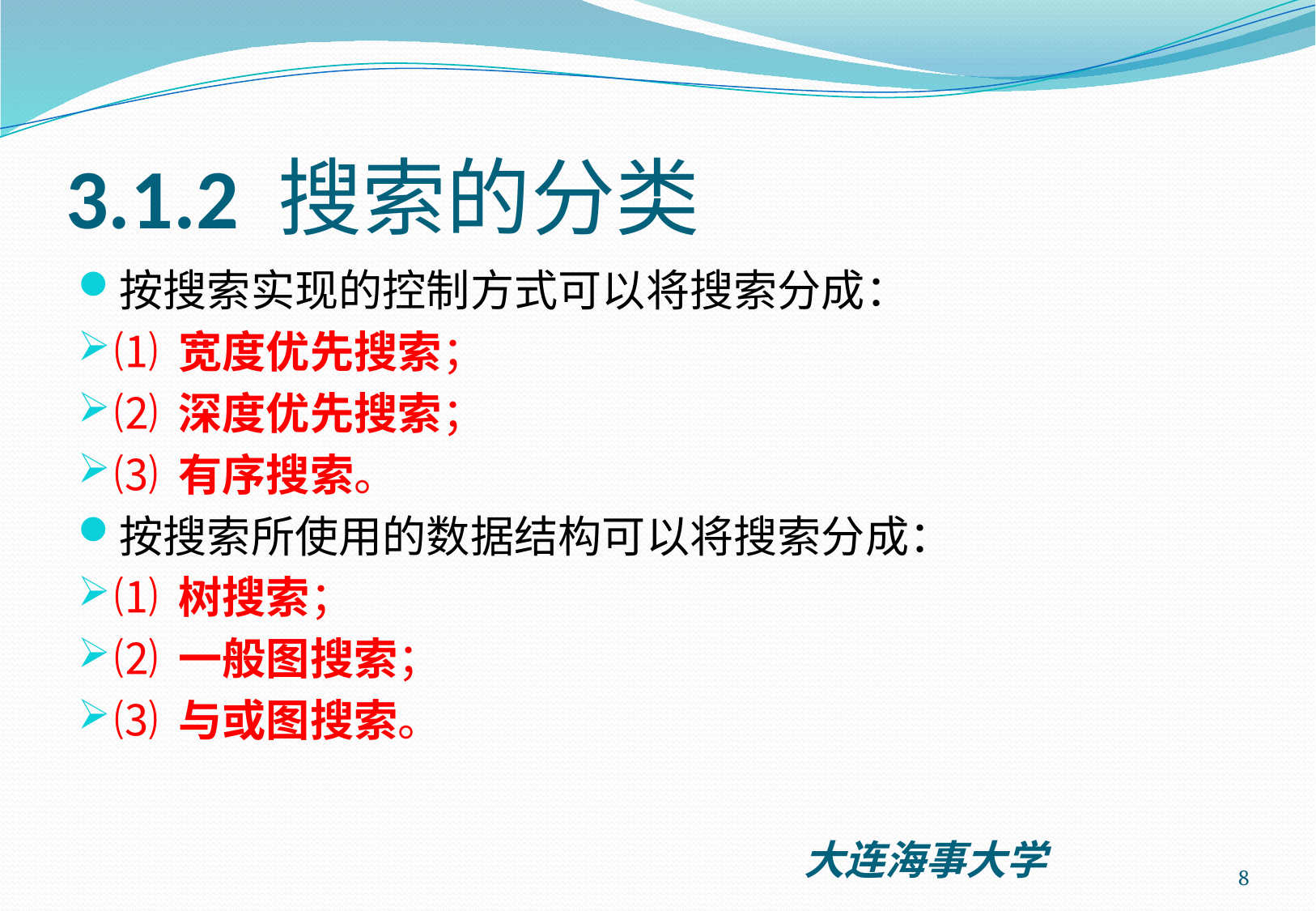

# 3.1.2 搜索的分类
按搜索实现的控制方式可以将搜索分成：
⑴ 宽度优先搜索；
⑵ 深度优先搜索；
⑶ 有序搜索。
按搜索所使用的数据结构可以将搜索分成：
⑴ 树搜索；
⑵ 一般图搜索；
⑶ 与或图搜索。

8